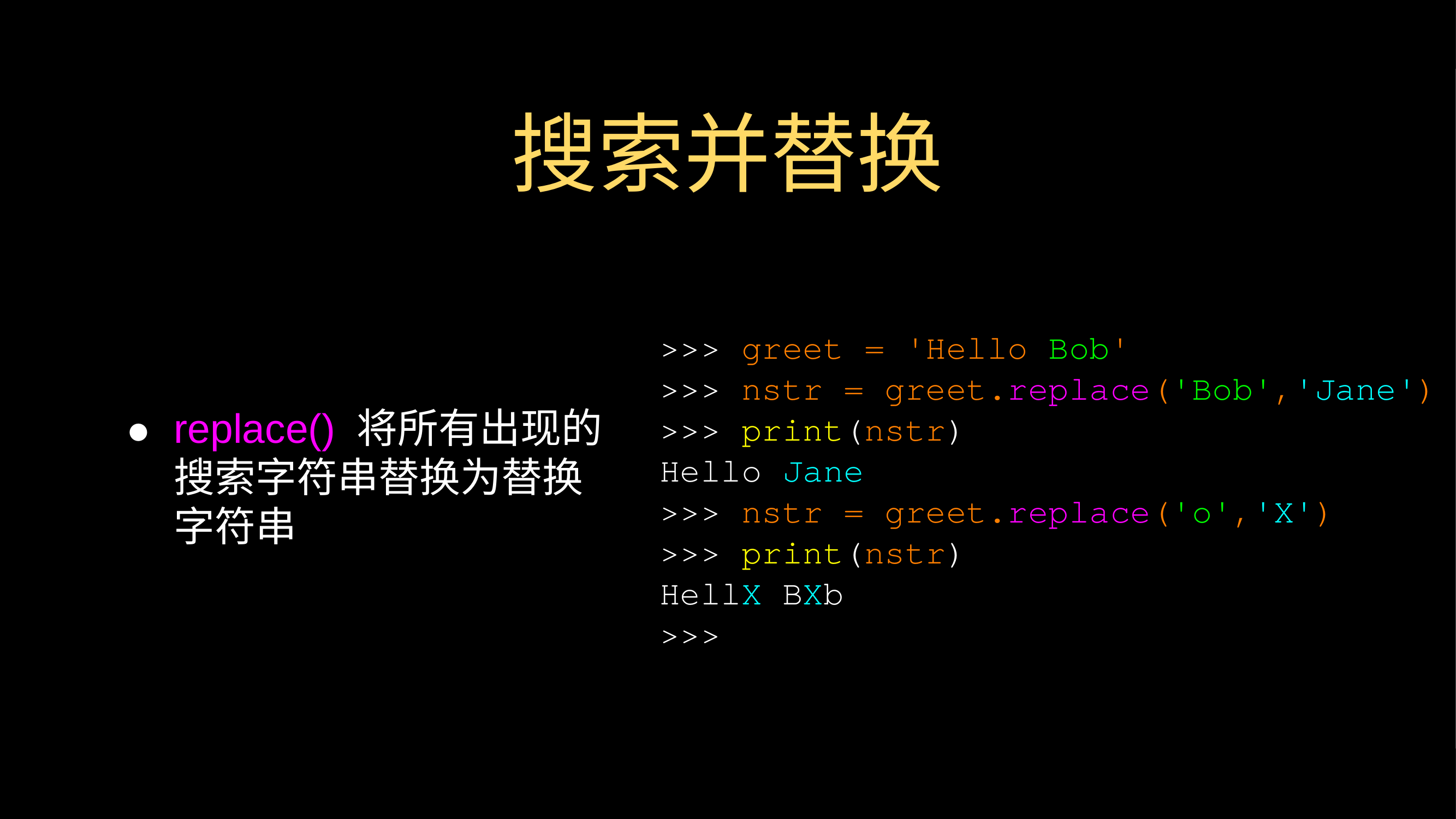

# 搜索并替换

replace() 将所有出现的搜索字符串替换为替换字符串
>>> greet = 'Hello Bob'
>>> nstr = greet.replace('Bob','Jane')
>>> print(nstr)
Hello Jane
>>> nstr = greet.replace('o','X')
>>> print(nstr)
HellX BXb
>>>